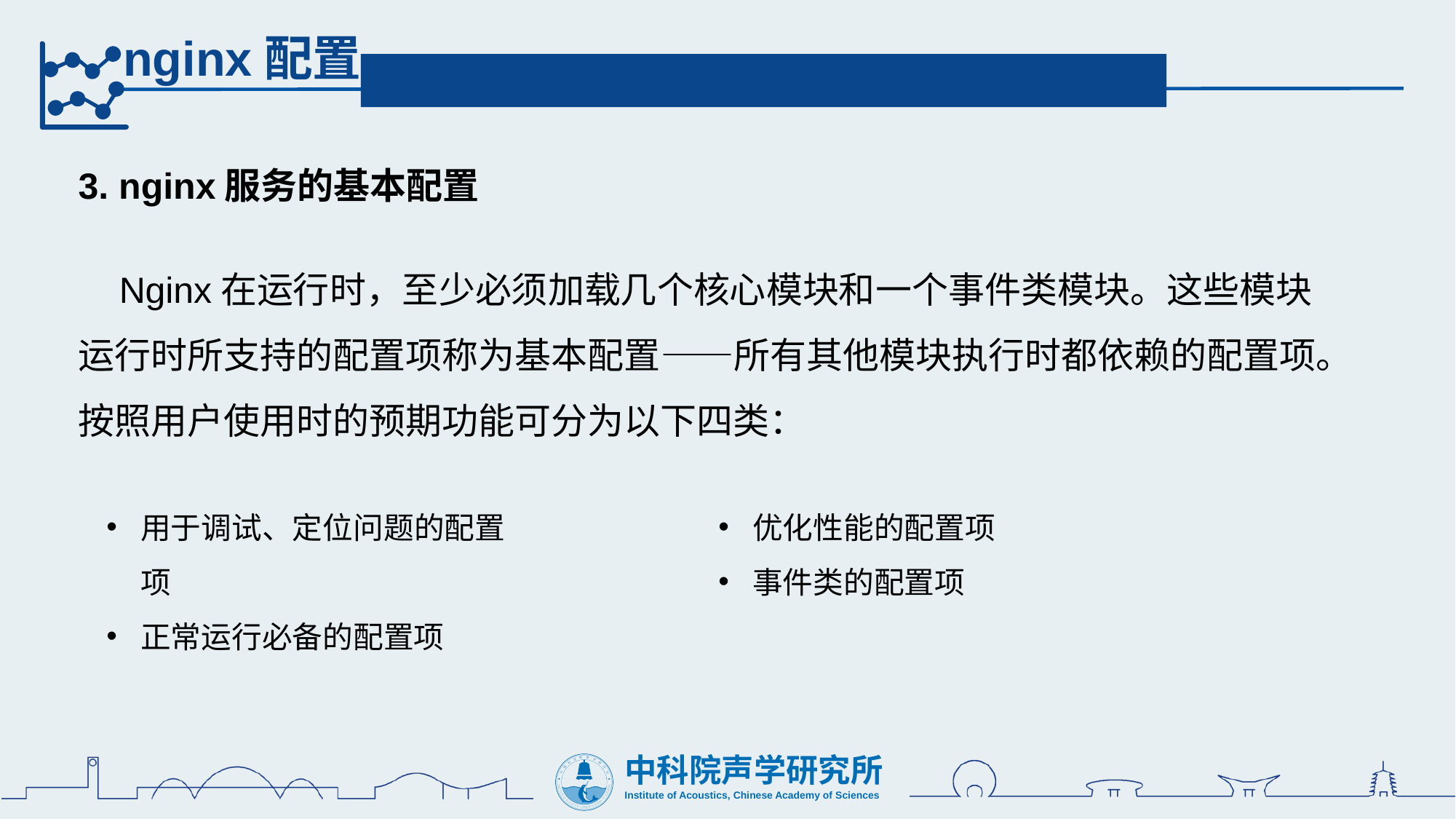

nginx配置

3. nginx服务的基本配置
    Nginx在运行时，至少必须加载几个核心模块和一个事件类模块。这些模块运行时所支持的配置项称为基本配置——所有其他模块执行时都依赖的配置项。按照用户使用时的预期功能可分为以下四类：
优化性能的配置项
事件类的配置项
用于调试、定位问题的配置项
正常运行必备的配置项